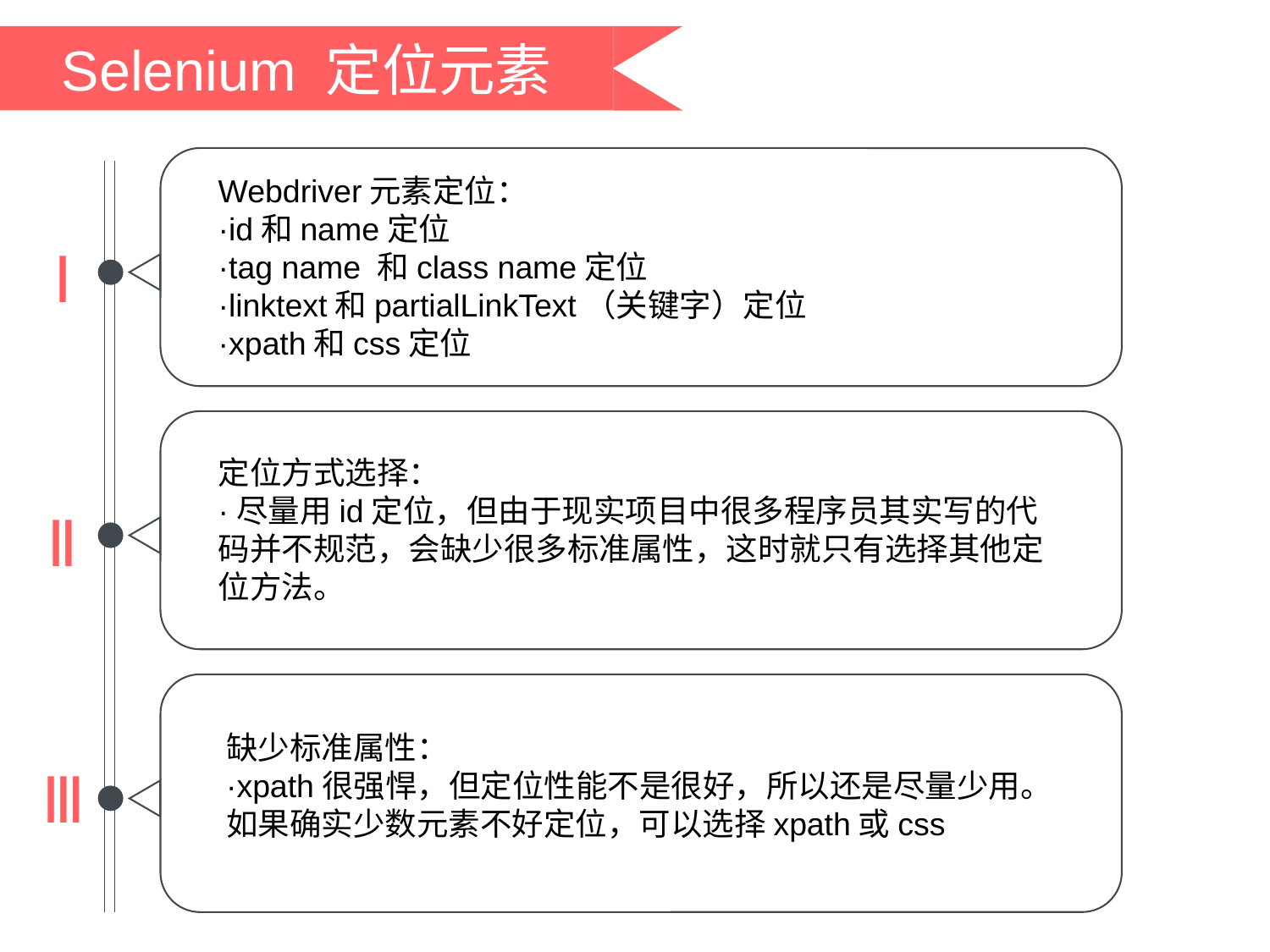

Selenium 定位元素

Webdriver元素定位：
·id和name定位
·tag name 和class name定位
·linktext和partialLinkText（关键字）定位
·xpath和css定位
Ⅰ

定位方式选择：
·尽量用id定位，但由于现实项目中很多程序员其实写的代码并不规范，会缺少很多标准属性，这时就只有选择其他定位方法。
Ⅱ

缺少标准属性：
·xpath很强悍，但定位性能不是很好，所以还是尽量少用。如果确实少数元素不好定位，可以选择xpath或css
Ⅲ